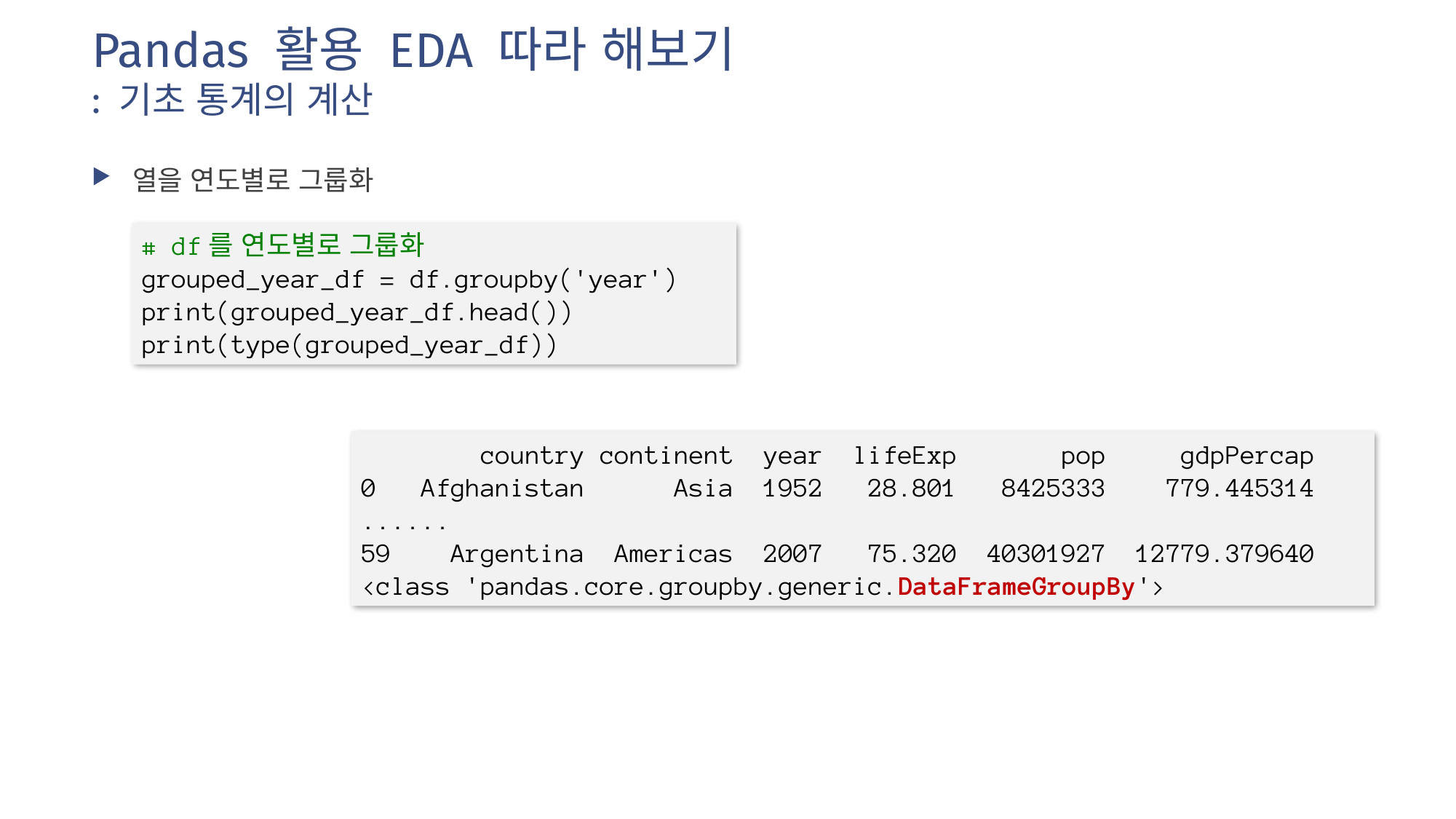

# Pandas 활용 EDA 따라 해보기 : 기초 통계의 계산
열을 연도별로 그룹화

# df를 연도별로 그룹화
grouped_year_df = df.groupby('year')
print(grouped_year_df.head())
print(type(grouped_year_df))
        country continent  year  lifeExp       pop     gdpPercap
0   Afghanistan      Asia  1952   28.801   8425333    779.445314
......
59    Argentina  Americas  2007   75.320  40301927  12779.379640
<class 'pandas.core.groupby.generic.DataFrameGroupBy'>